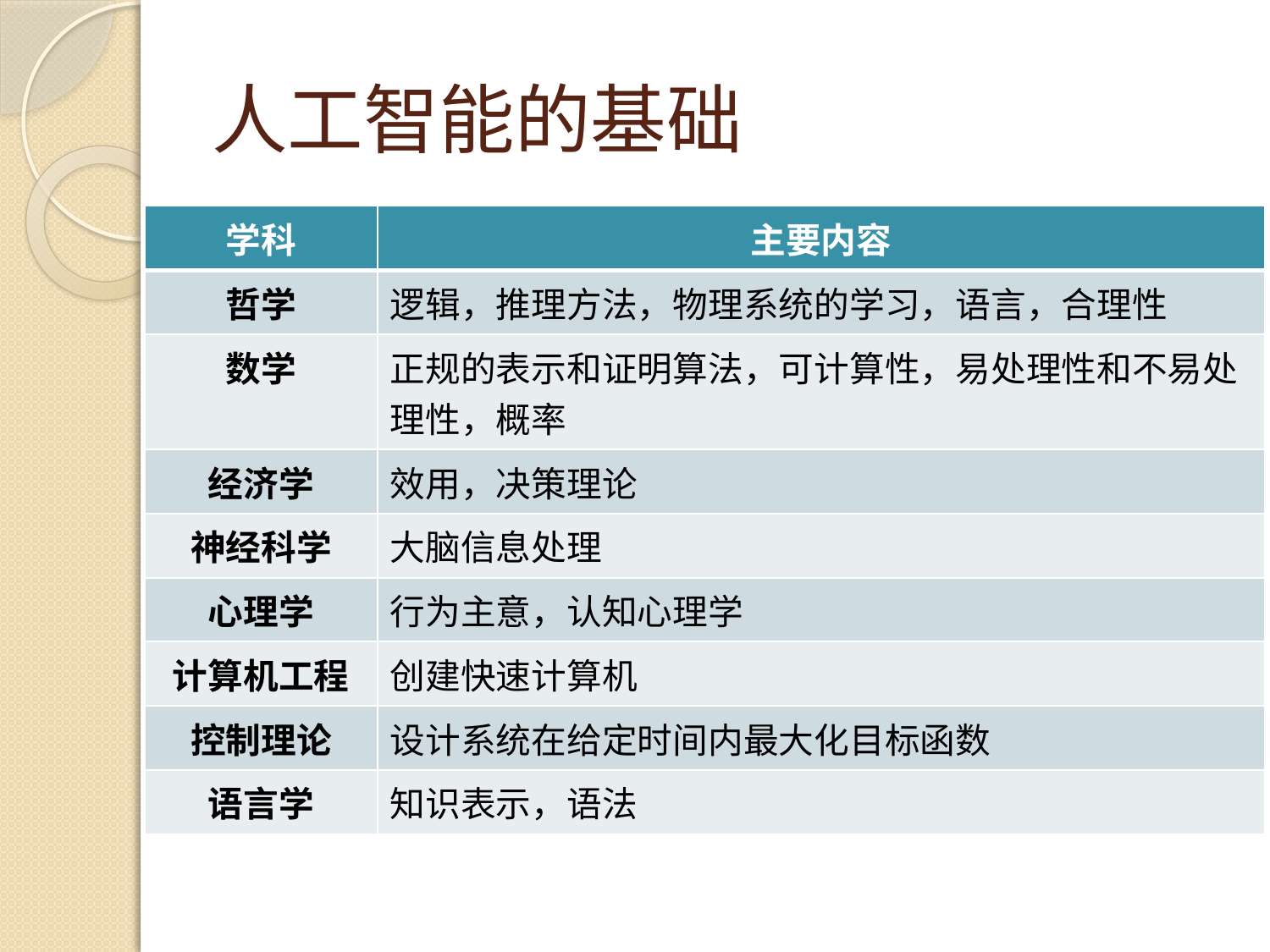

# 人工智能的基础
| 学科 | 主要内容 |
| --- | --- |
| 哲学 | 逻辑，推理方法，物理系统的学习，语言，合理性 |
| 数学 | 正规的表示和证明算法，可计算性，易处理性和不易处理性，概率 |
| 经济学 | 效用，决策理论 |
| 神经科学 | 大脑信息处理 |
| 心理学 | 行为主意，认知心理学 |
| 计算机工程 | 创建快速计算机 |
| 控制理论 | 设计系统在给定时间内最大化目标函数 |
| 语言学 | 知识表示，语法 |